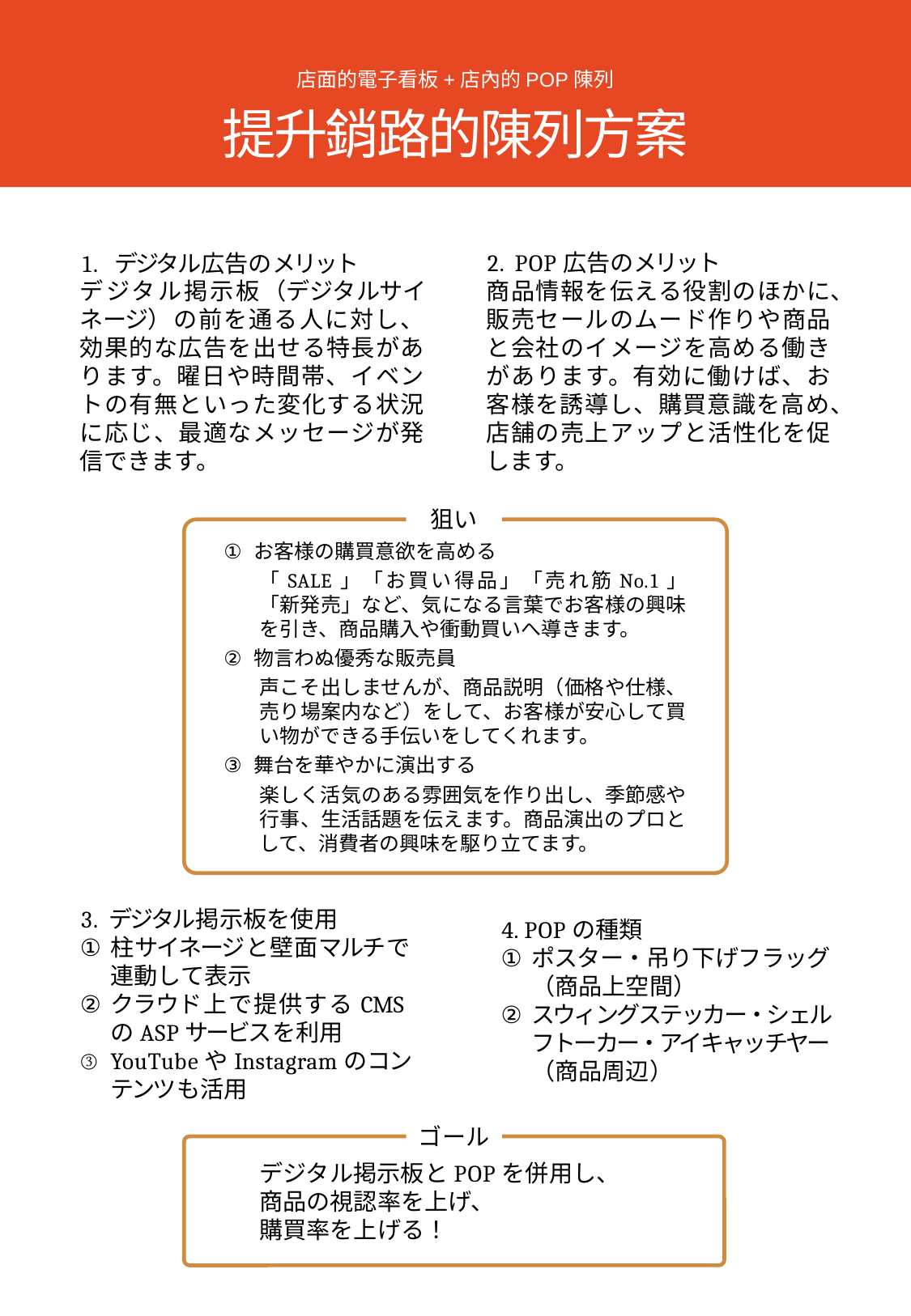

店面的電子看板+店內的POP陳列
提升銷路的陳列方案
2.  POP広告のメリット
商品情報を伝える役割のほかに、販売セールのムード作りや商品と会社のイメージを高める働きがあります。有効に働けば、お客様を誘導し、購買意識を高め、店舗の売上アップと活性化を促します。
1.  デジタル広告のメリット
デジタル掲示板（デジタルサイネージ）の前を通る人に対し、効果的な広告を出せる特長があります。曜日や時間帯、イベントの有無といった変化する状況に応じ、最適なメッセージが発信できます。
狙い

お客様の購買意欲を高める
「SALE」「お買い得品」「売れ筋No.1」「新発売」など、気になる言葉でお客様の興味を引き、商品購入や衝動買いへ導きます。
物言わぬ優秀な販売員
声こそ出しませんが、商品説明（価格や仕様、売り場案内など）をして、お客様が安心して買い物ができる手伝いをしてくれます。
舞台を華やかに演出する
楽しく活気のある雰囲気を作り出し、季節感や行事、生活話題を伝えます。商品演出のプロとして、消費者の興味を駆り立てます。
3. デジタル掲示板を使用
柱サイネージと壁面マルチで連動して表示
クラウド上で提供するCMSのASPサービスを利用
YouTubeやInstagramのコンテンツも活用
4. POPの種類
ポスター・吊り下げフラッグ（商品上空間）
スウィングステッカー・シェルフトーカー・アイキャッチヤー（商品周辺）
ゴール

デジタル掲示板とPOPを併用し、
商品の視認率を上げ、
購買率を上げる！